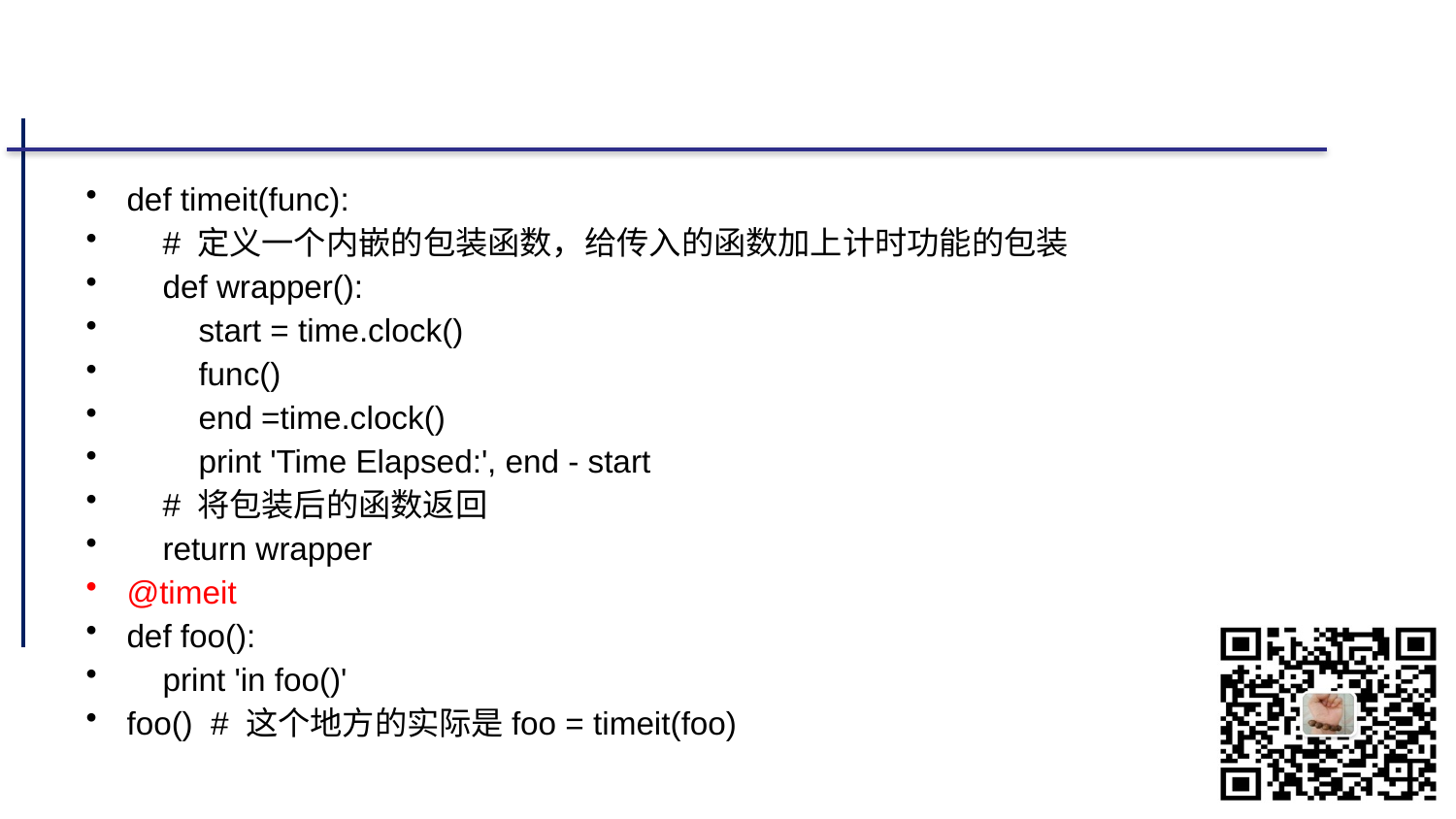

#
def timeit(func):
    # 定义一个内嵌的包装函数，给传入的函数加上计时功能的包装
    def wrapper():
        start = time.clock()
        func()
        end =time.clock()
        print 'Time Elapsed:', end - start
    # 将包装后的函数返回
    return wrapper
@timeit
def foo():
    print 'in foo()'
foo()  # 这个地方的实际是foo = timeit(foo)